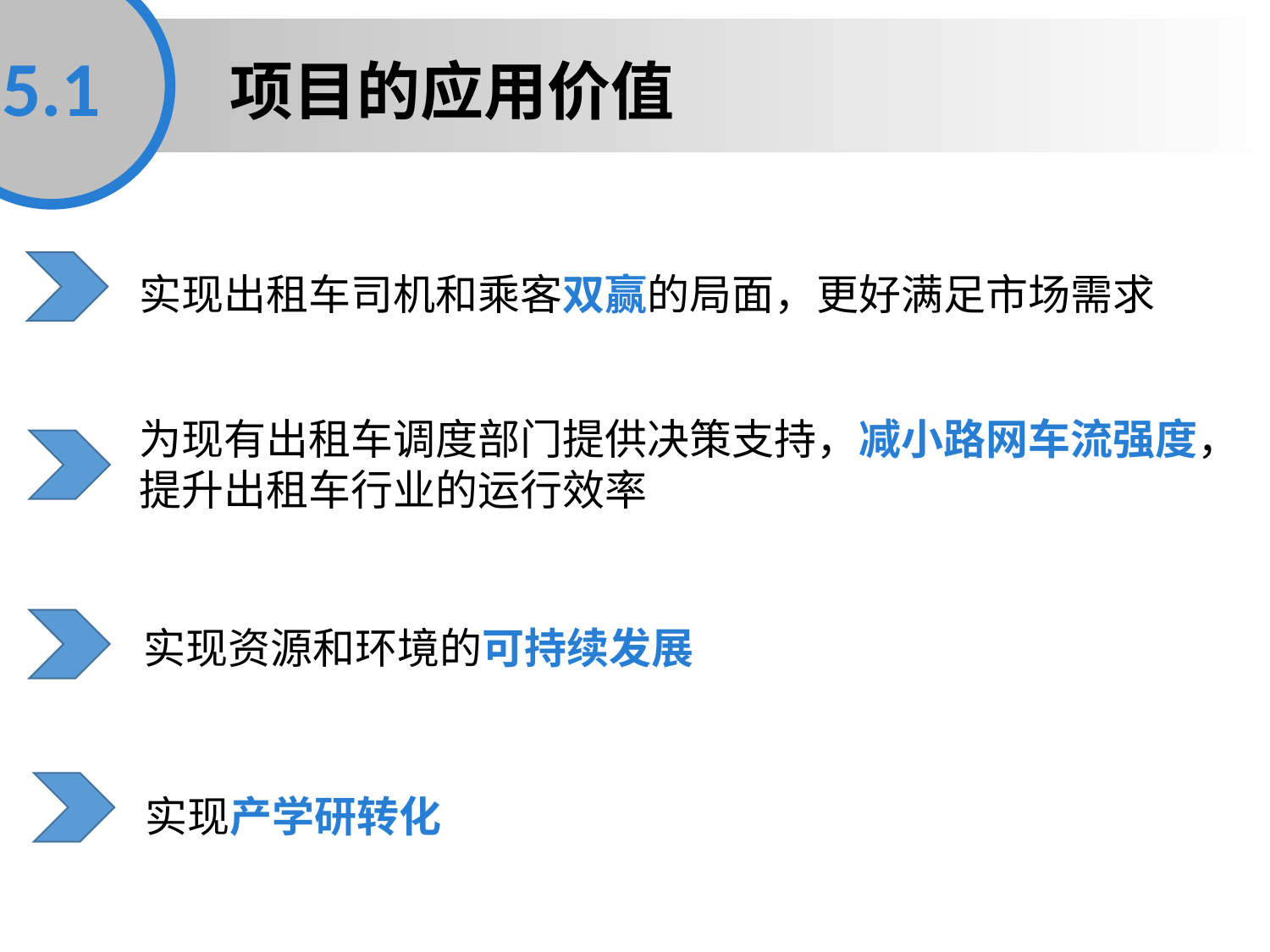

5.1

项目的应用价值
实现出租车司机和乘客双赢的局面，更好满足市场需求

为现有出租车调度部门提供决策支持，减小路网车流强度，提升出租车行业的运行效率

2
实现资源和环境的可持续发展

3

实现产学研转化

4